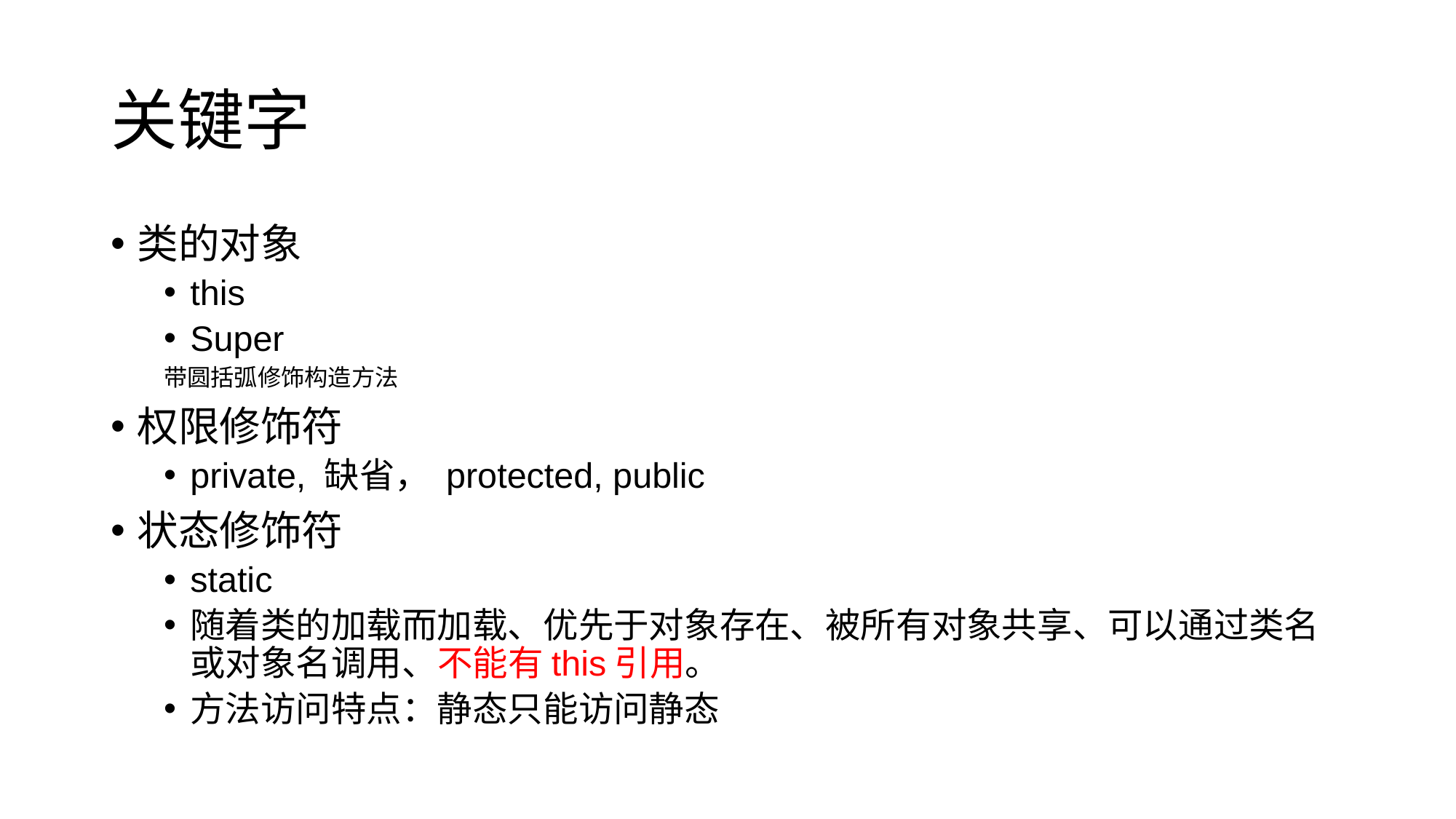

# 关键字
类的对象
this
Super
带圆括弧修饰构造方法
权限修饰符
private, 缺省， protected, public
状态修饰符
static
随着类的加载而加载、优先于对象存在、被所有对象共享、可以通过类名或对象名调用、不能有this引用。
方法访问特点：静态只能访问静态